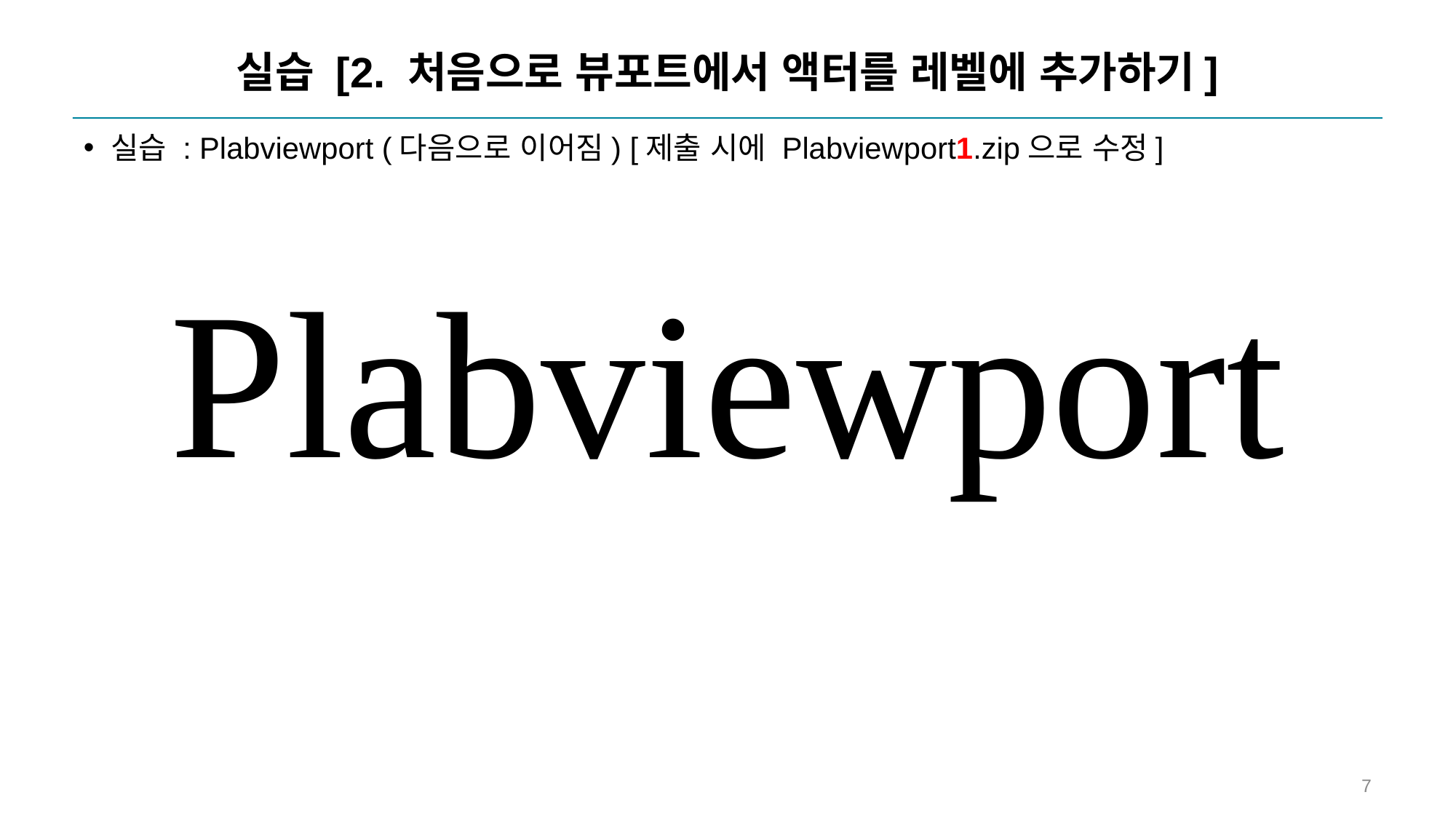

# 실습 [2. 처음으로 뷰포트에서 액터를 레벨에 추가하기]
실습 : Plabviewport (다음으로 이어짐) [제출 시에 Plabviewport1.zip으로 수정]

Plabviewport
7